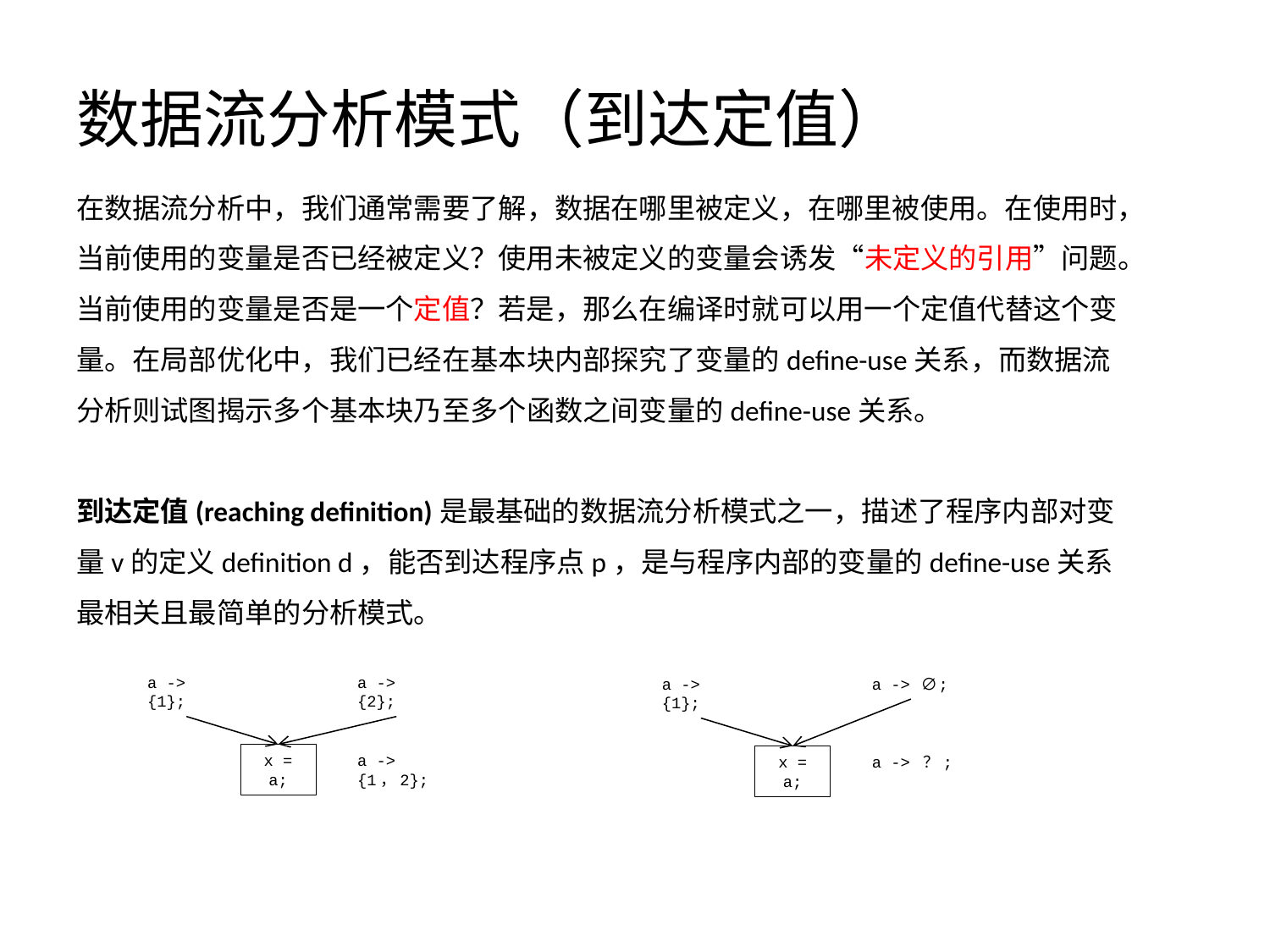

# 数据流分析模式（到达定值）
在数据流分析中，我们通常需要了解，数据在哪里被定义，在哪里被使用。在使用时，当前使用的变量是否已经被定义？使用未被定义的变量会诱发“未定义的引用”问题。当前使用的变量是否是一个定值？若是，那么在编译时就可以用一个定值代替这个变量。在局部优化中，我们已经在基本块内部探究了变量的define-use关系，而数据流分析则试图揭示多个基本块乃至多个函数之间变量的define-use关系。

到达定值(reaching definition)是最基础的数据流分析模式之一，描述了程序内部对变量v的定义definition d，能否到达程序点p，是与程序内部的变量的define-use关系最相关且最简单的分析模式。

a -> {1};
a -> {2};
a -> {1};
a -> ∅;
x = a;
a -> {1，2};
x = a;
a -> ？;